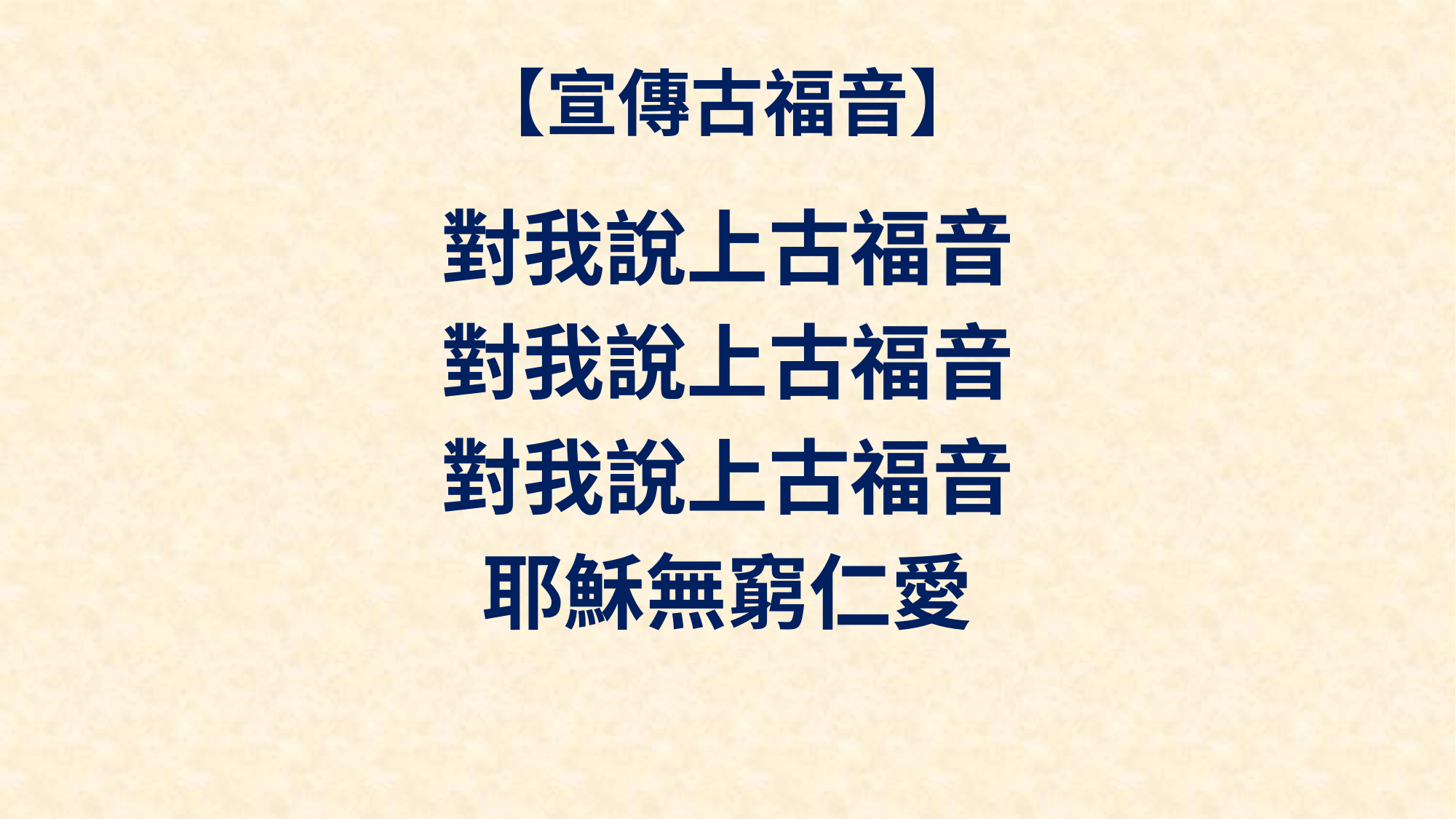

# 【宣傳古福音】
對我說上古福音
對我說上古福音
對我說上古福音
耶穌無窮仁愛